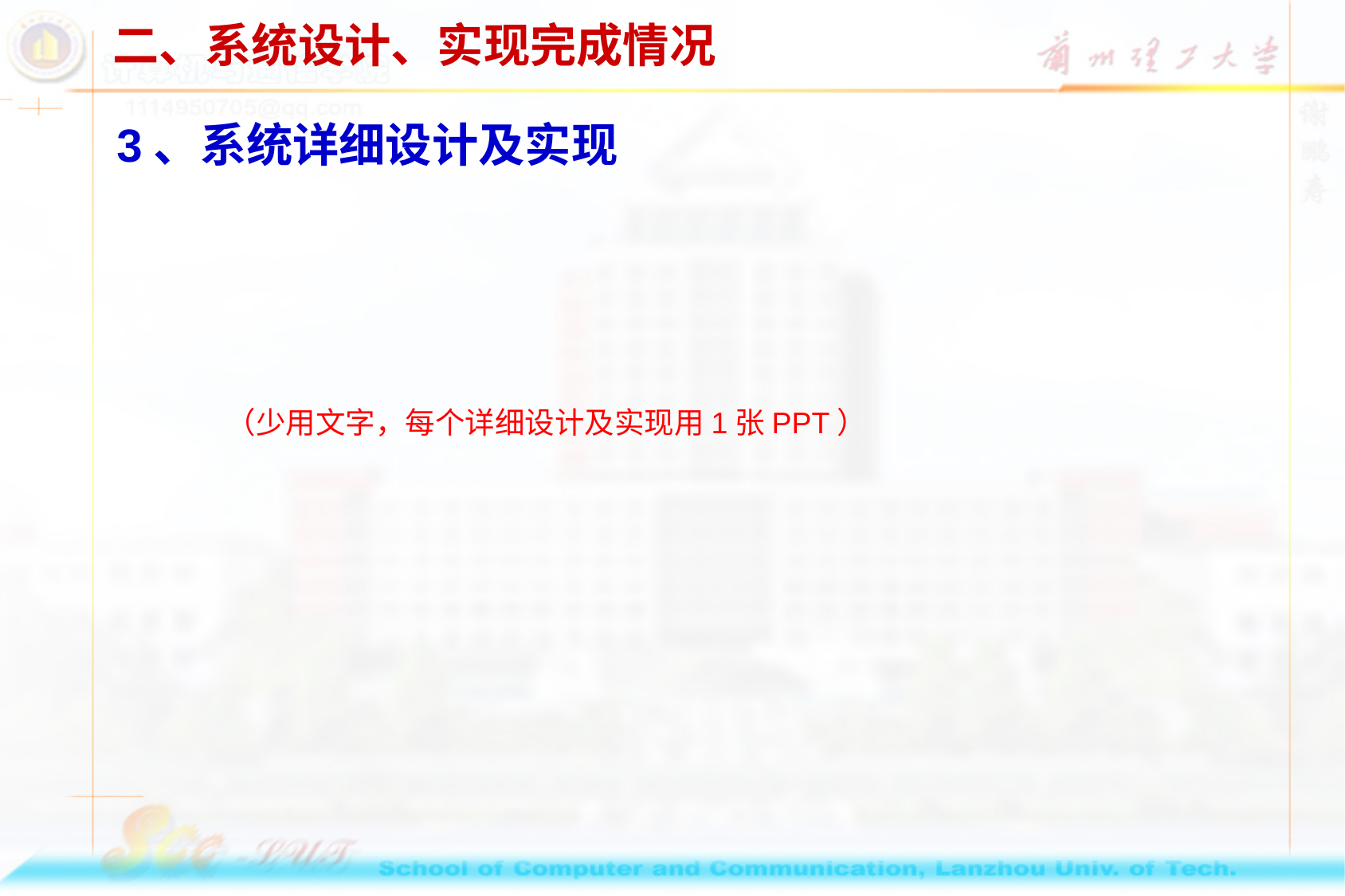

二、系统设计、实现完成情况
# 3、系统详细设计及实现

（少用文字，每个详细设计及实现用1张PPT）